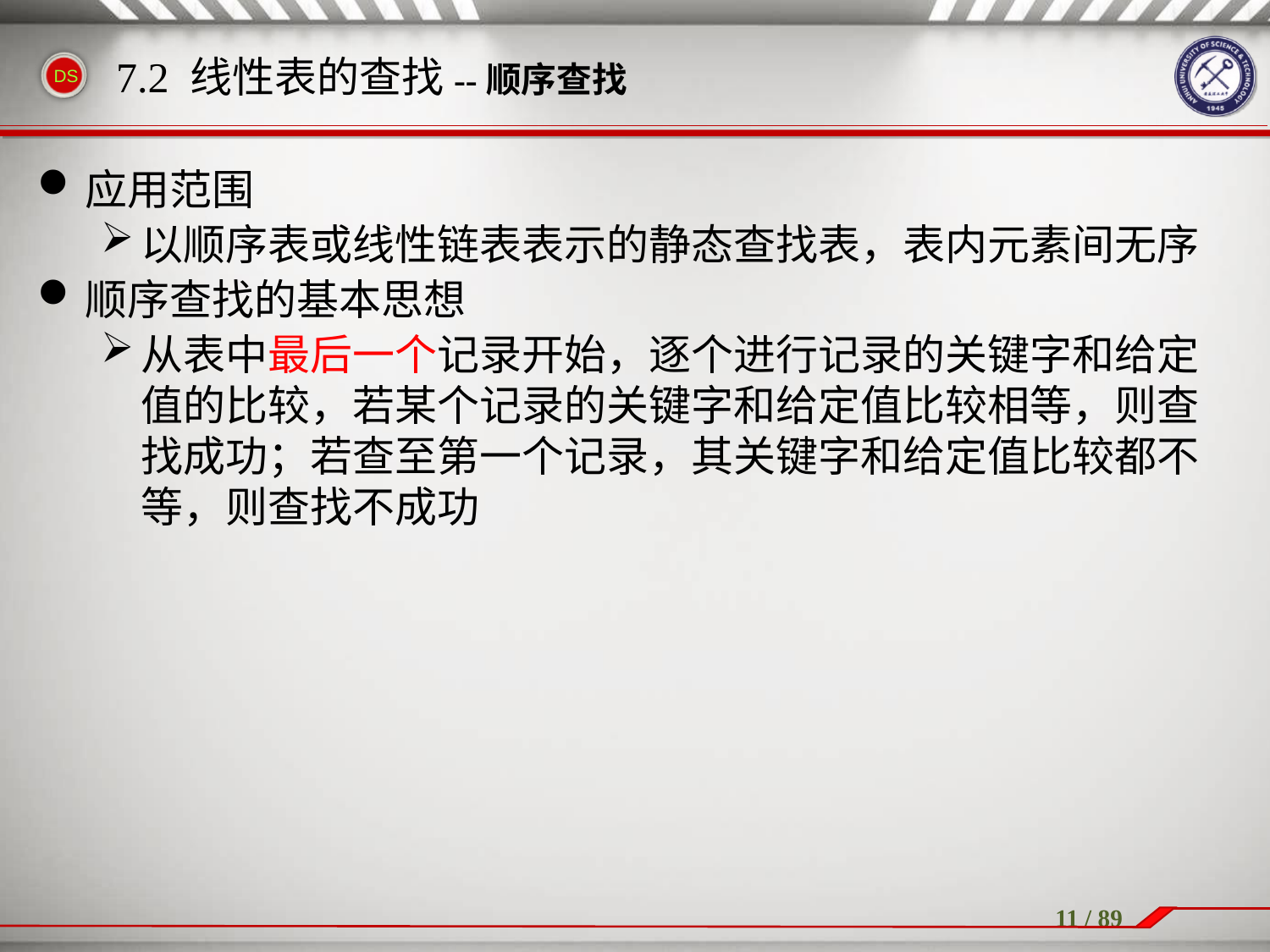

应用范围
以顺序表或线性链表表示的静态查找表，表内元素间无序
顺序查找的基本思想
从表中最后一个记录开始，逐个进行记录的关键字和给定值的比较，若某个记录的关键字和给定值比较相等，则查找成功；若查至第一个记录，其关键字和给定值比较都不等，则查找不成功

7.2 线性表的查找--顺序查找